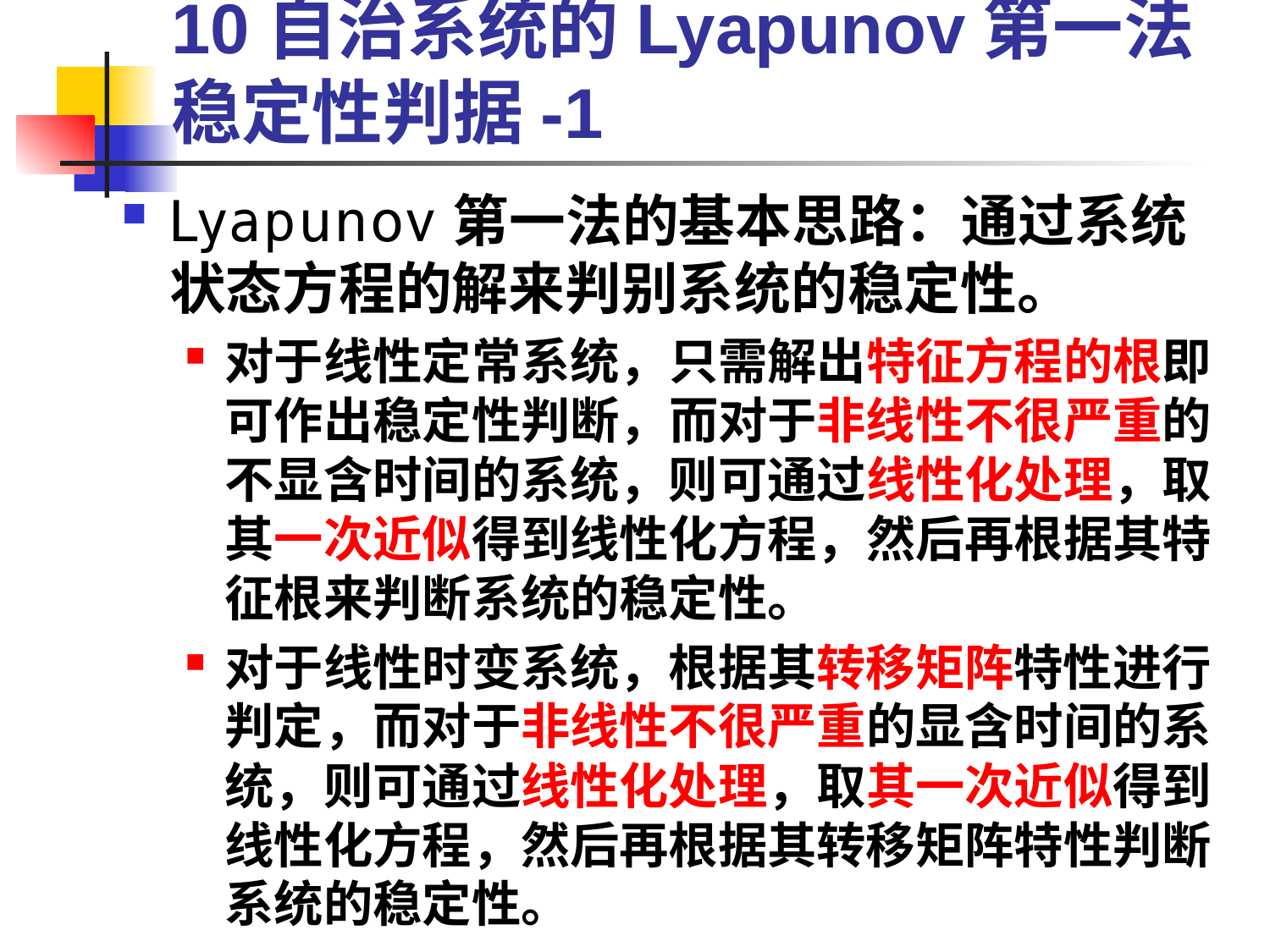

# 10自治系统的Lyapunov第一法稳定性判据-1
Lyapunov第一法的基本思路：通过系统状态方程的解来判别系统的稳定性。
对于线性定常系统，只需解出特征方程的根即可作出稳定性判断，而对于非线性不很严重的不显含时间的系统，则可通过线性化处理，取其一次近似得到线性化方程，然后再根据其特征根来判断系统的稳定性。
对于线性时变系统，根据其转移矩阵特性进行判定，而对于非线性不很严重的显含时间的系统，则可通过线性化处理，取其一次近似得到线性化方程，然后再根据其转移矩阵特性判断系统的稳定性。